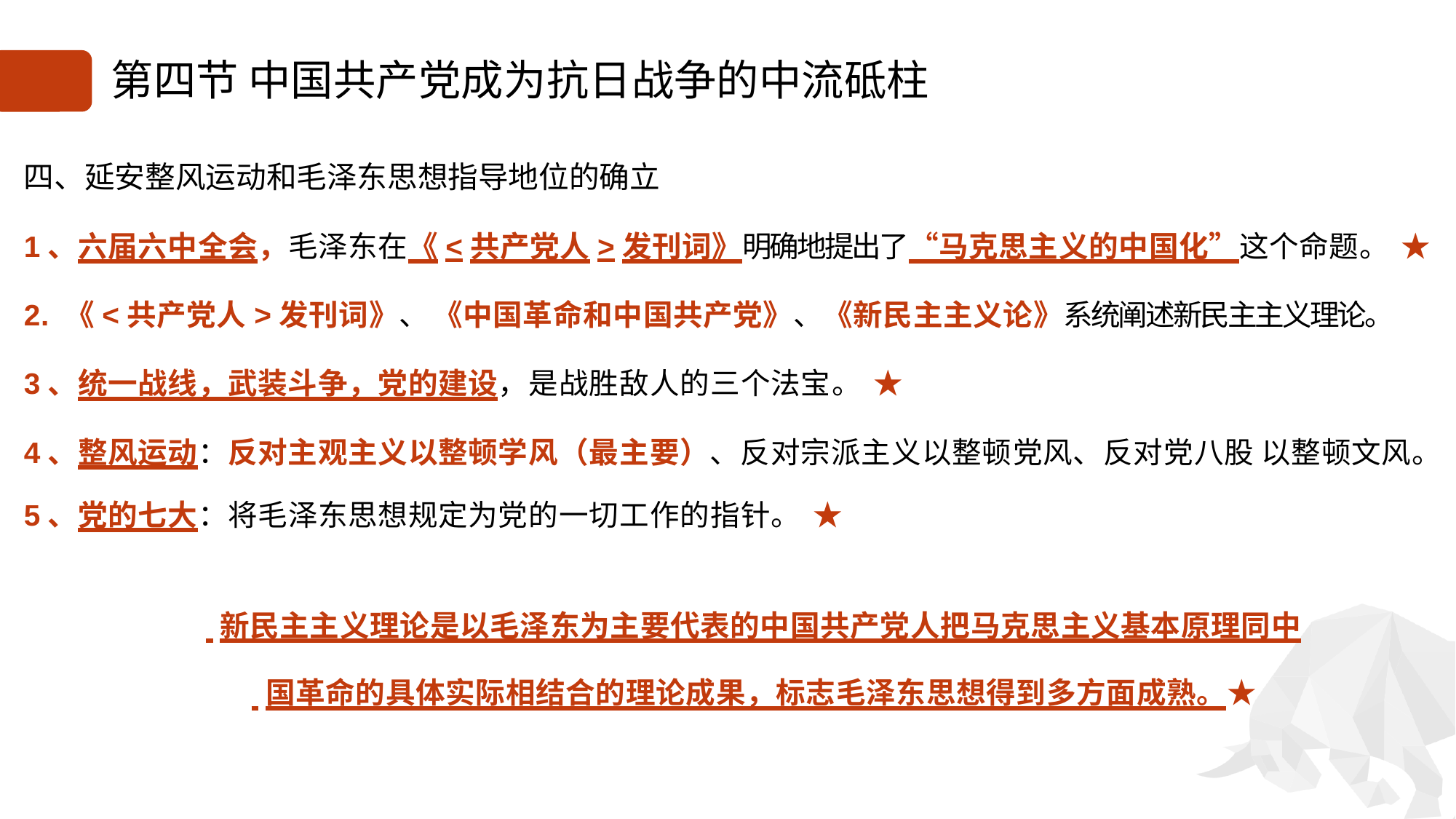

# 第四节 中国共产党成为抗日战争的中流砥柱
四、延安整风运动和毛泽东思想指导地位的确立
1、六届六中全会，毛泽东在《<共产党人>发刊词》明确地提出了“马克思主义的中国化”这个命题。 ★
2. 《<共产党人>发刊词》、 《中国革命和中国共产党》、《新民主主义论》系统阐述新民主主义理论。
3、统一战线，武装斗争，党的建设，是战胜敌人的三个法宝。 ★
4、整风运动：反对主观主义以整顿学风（最主要）、反对宗派主义以整顿党风、反对党八股 以整顿文风。
5、党的七大：将毛泽东思想规定为党的一切工作的指针。 ★

 新民主主义理论是以毛泽东为主要代表的中国共产党人把马克思主义基本原理同中
 国革命的具体实际相结合的理论成果，标志毛泽东思想得到多方面成熟。★